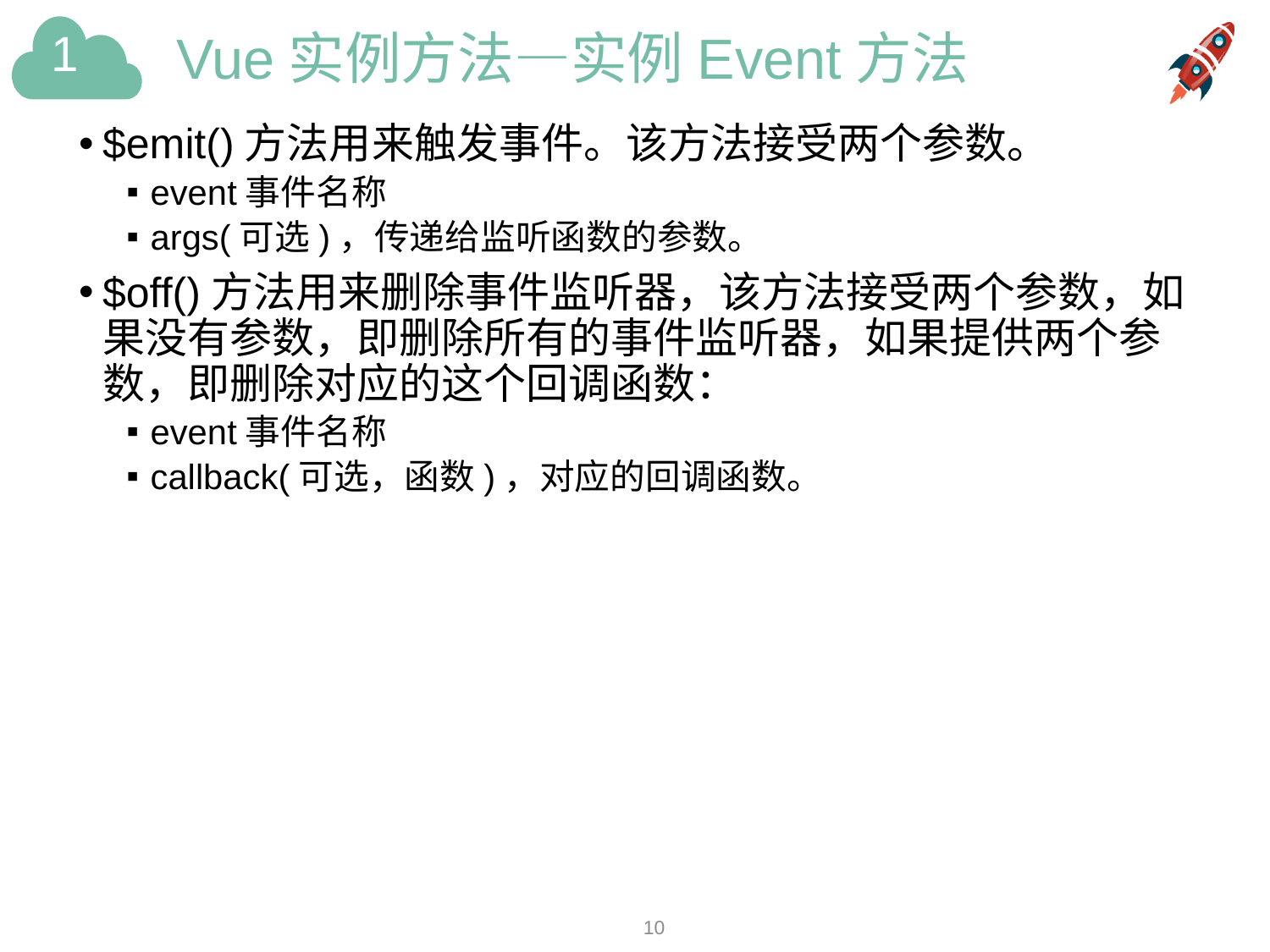

# Vue实例方法—实例Event方法
$emit()方法用来触发事件。该方法接受两个参数。
event事件名称
args(可选)，传递给监听函数的参数。
$off()方法用来删除事件监听器，该方法接受两个参数，如果没有参数，即删除所有的事件监听器，如果提供两个参数，即删除对应的这个回调函数：
event事件名称
callback(可选，函数)，对应的回调函数。

10